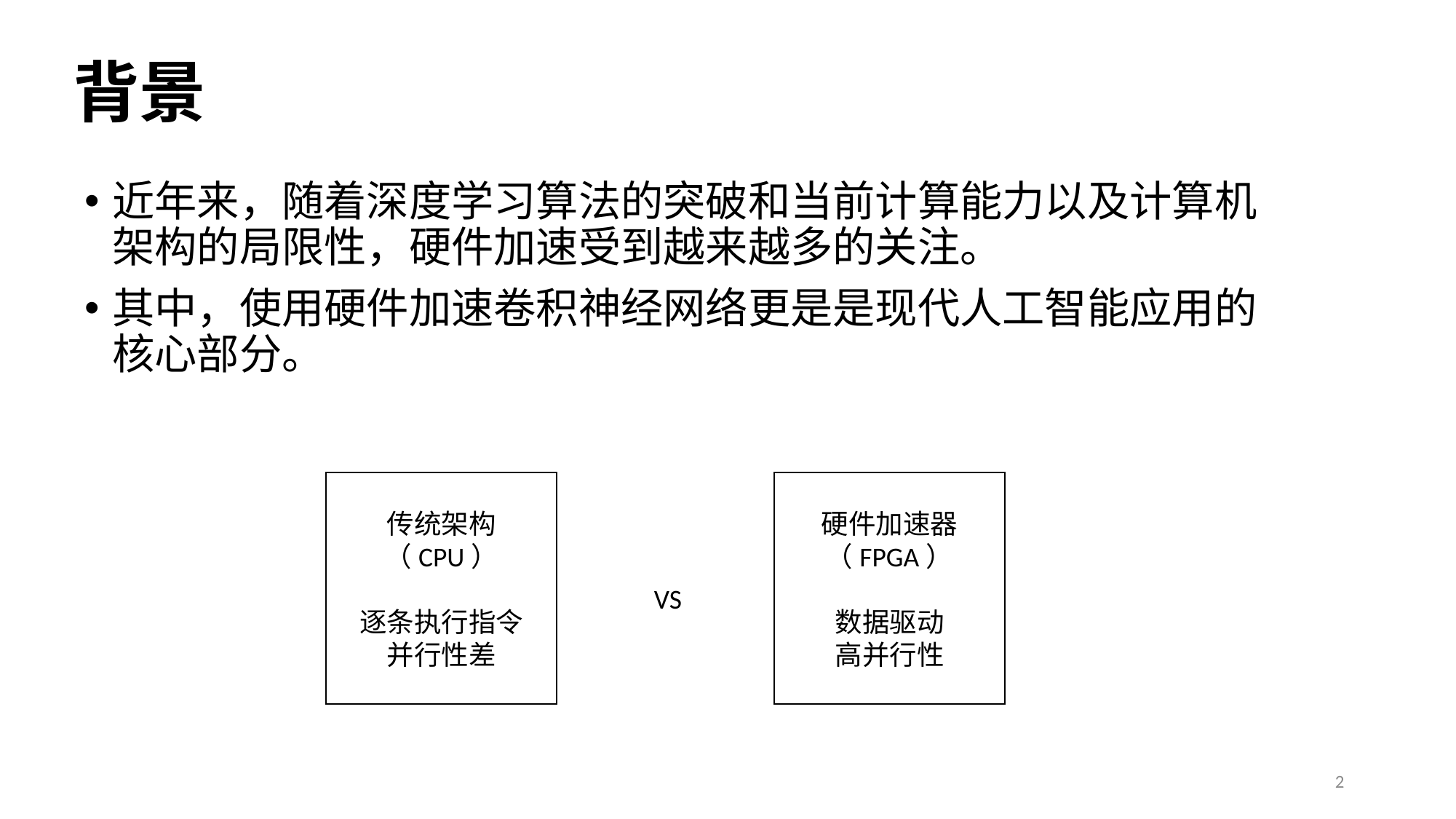

# 背景
近年来，随着深度学习算法的突破和当前计算能力以及计算机架构的局限性，硬件加速受到越来越多的关注。
其中，使用硬件加速卷积神经网络更是是现代人工智能应用的核心部分。
传统架构
（CPU）

逐条执行指令
并行性差
硬件加速器（FPGA）

数据驱动
高并行性
VS
2